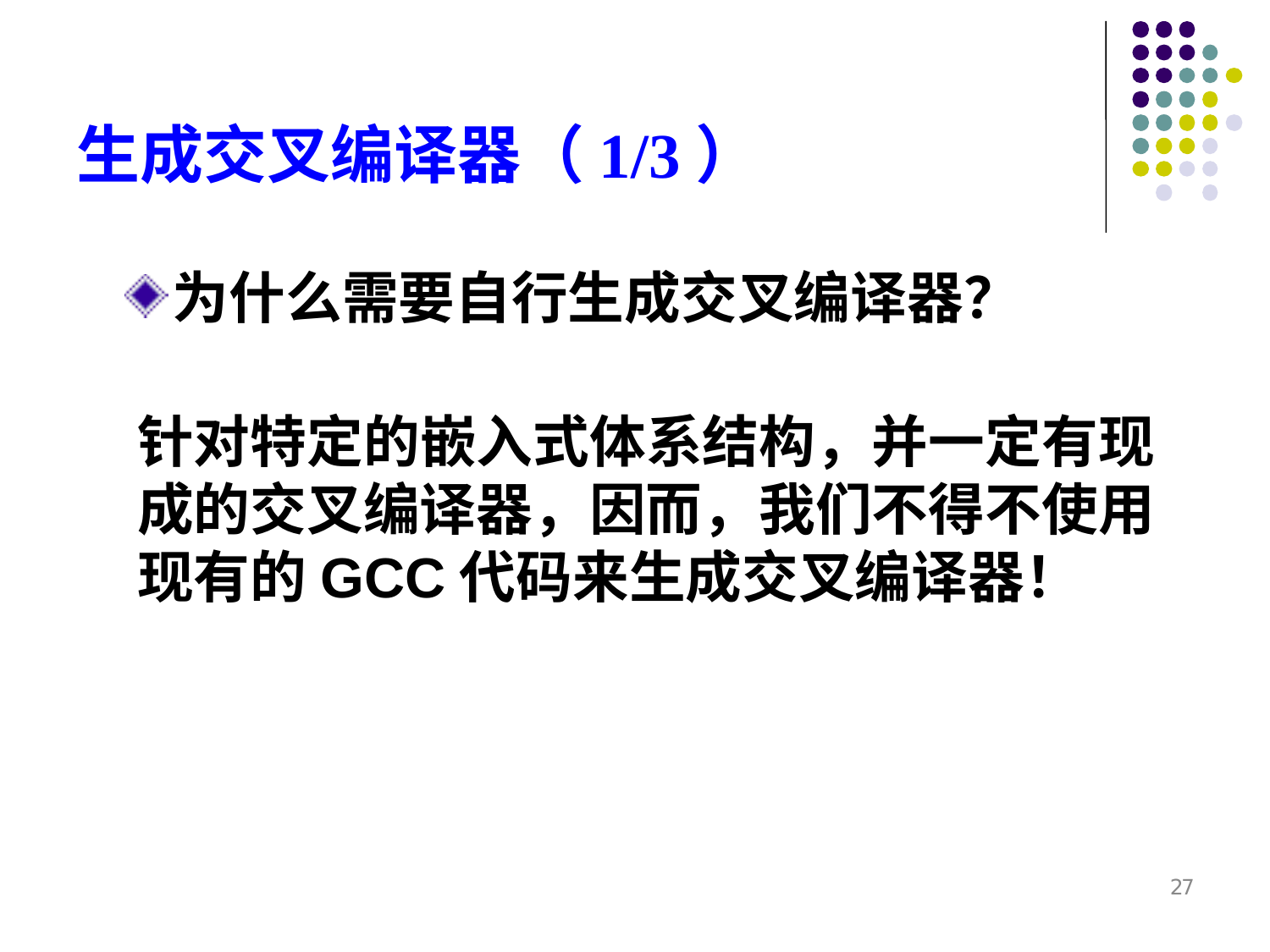

# 生成交叉编译器（1/3）
为什么需要自行生成交叉编译器？

针对特定的嵌入式体系结构，并一定有现成的交叉编译器，因而，我们不得不使用现有的GCC代码来生成交叉编译器！
27